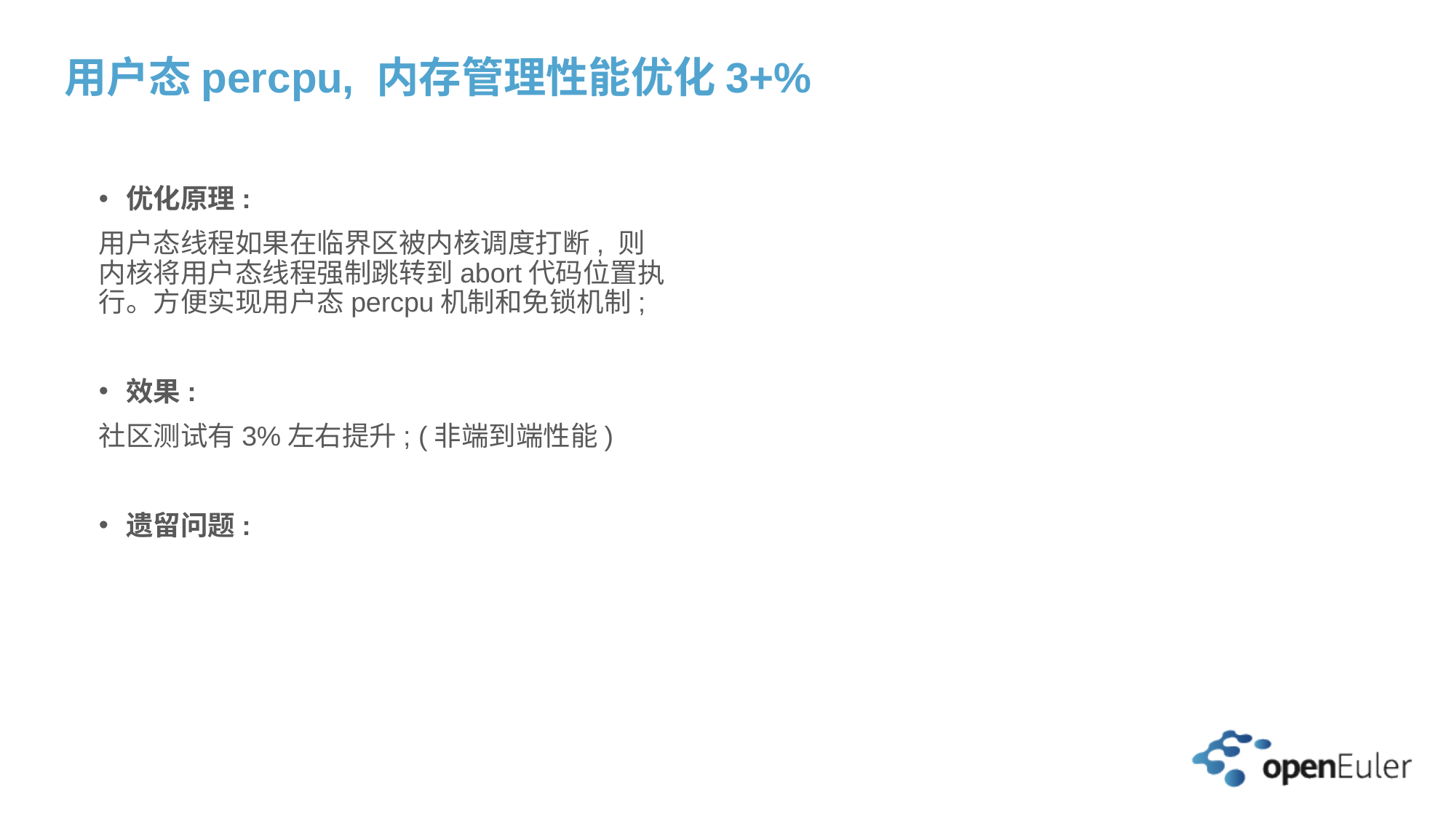

# 用户态percpu, 内存管理性能优化3+%
优化原理:
用户态线程如果在临界区被内核调度打断, 则内核将用户态线程强制跳转到abort代码位置执行。方便实现用户态percpu机制和免锁机制;

效果:
社区测试有3%左右提升; (非端到端性能)

遗留问题: